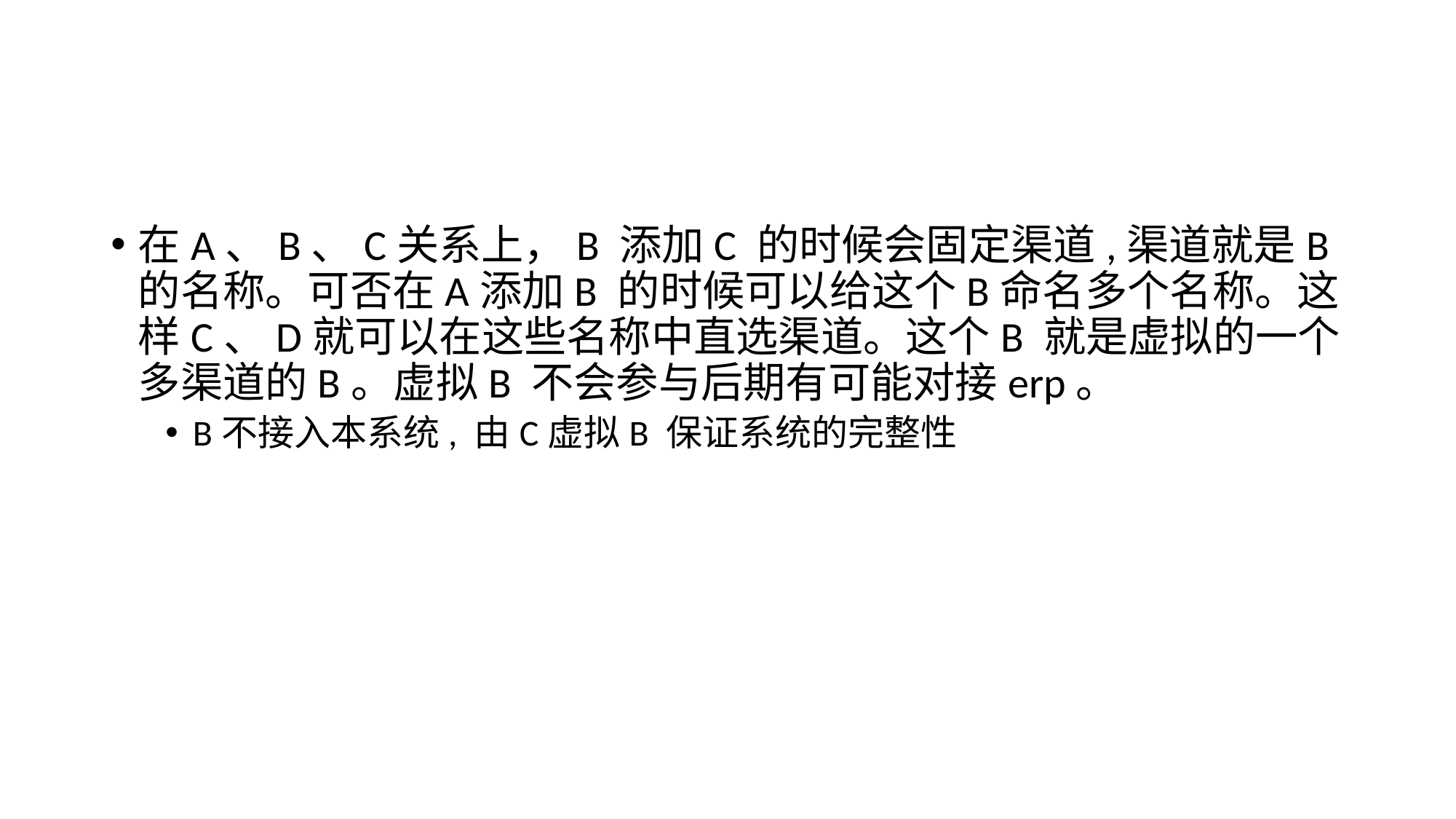

#
在A、B、C关系上，B 添加C 的时候会固定渠道,渠道就是B的名称。可否在A添加B 的时候可以给这个B命名多个名称。这样C、D就可以在这些名称中直选渠道。这个B 就是虚拟的一个多渠道的B。虚拟B 不会参与后期有可能对接erp。
B不接入本系统, 由C虚拟B 保证系统的完整性